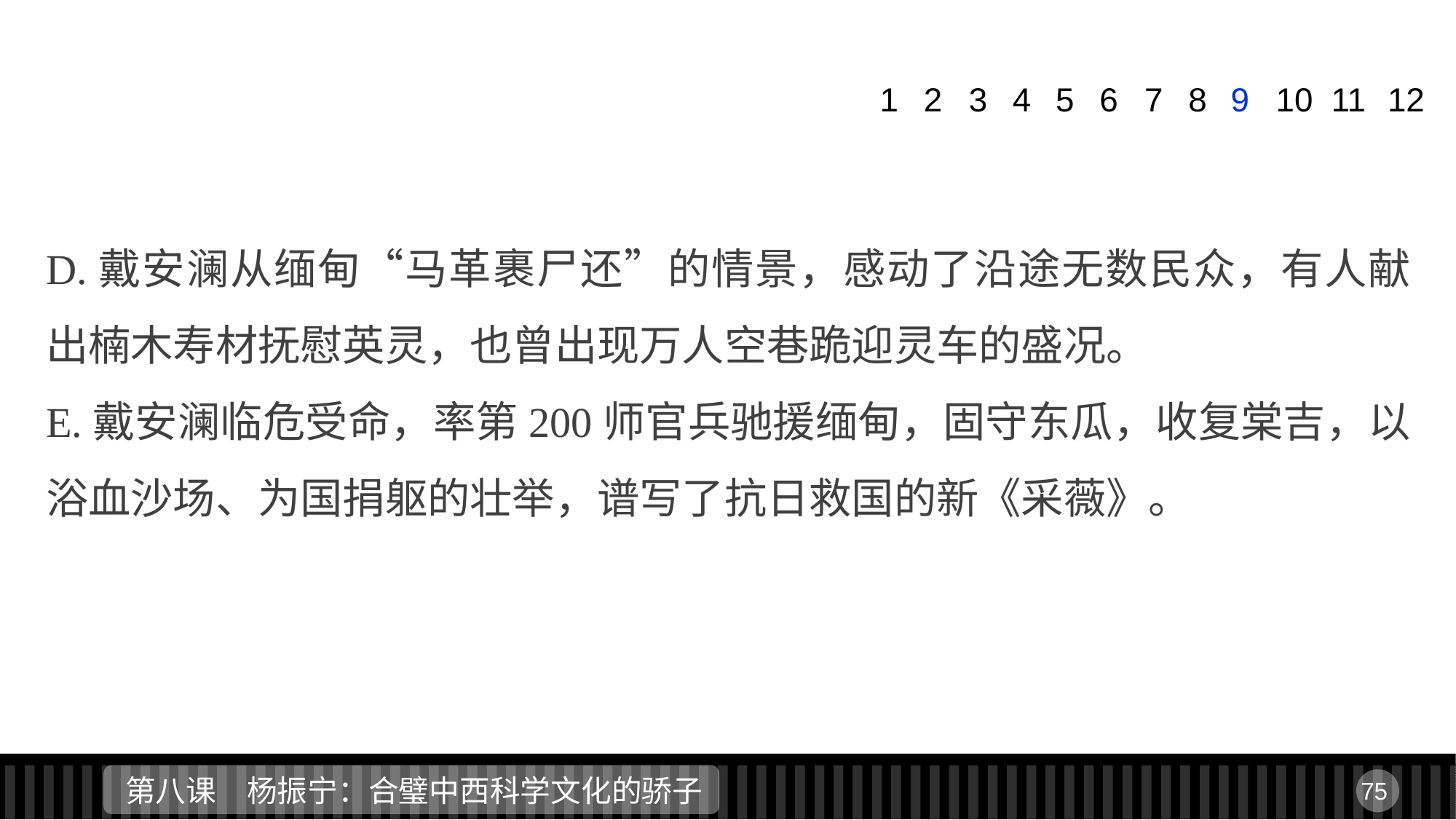

1
2
3
4
5
6
7
8
9
11
12
10
D.戴安澜从缅甸“马革裹尸还”的情景，感动了沿途无数民众，有人献出楠木寿材抚慰英灵，也曾出现万人空巷跪迎灵车的盛况。
E.戴安澜临危受命，率第200师官兵驰援缅甸，固守东瓜，收复棠吉，以浴血沙场、为国捐躯的壮举，谱写了抗日救国的新《采薇》。